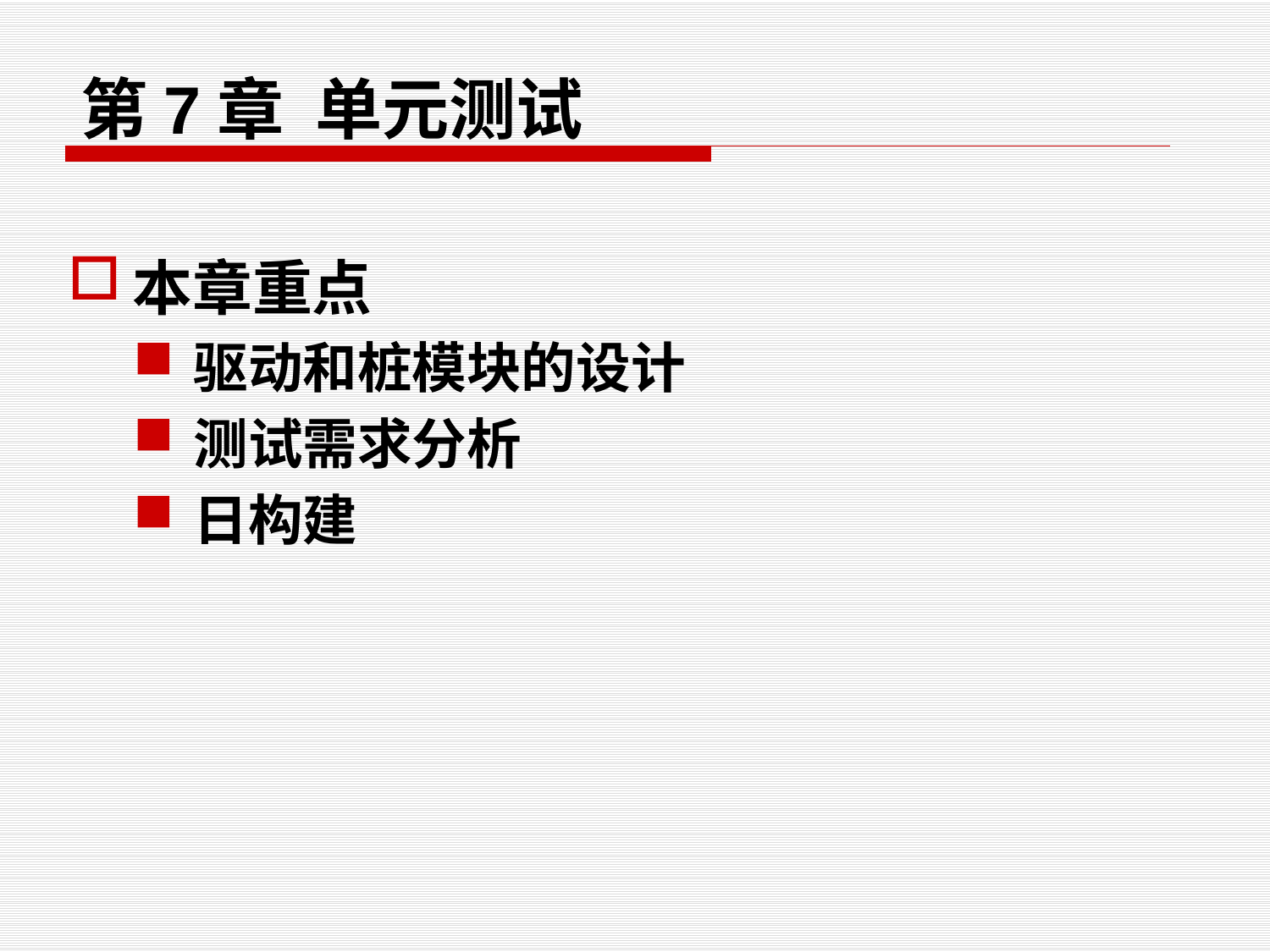

# 第7章  单元测试
本章重点
驱动和桩模块的设计
测试需求分析
日构建